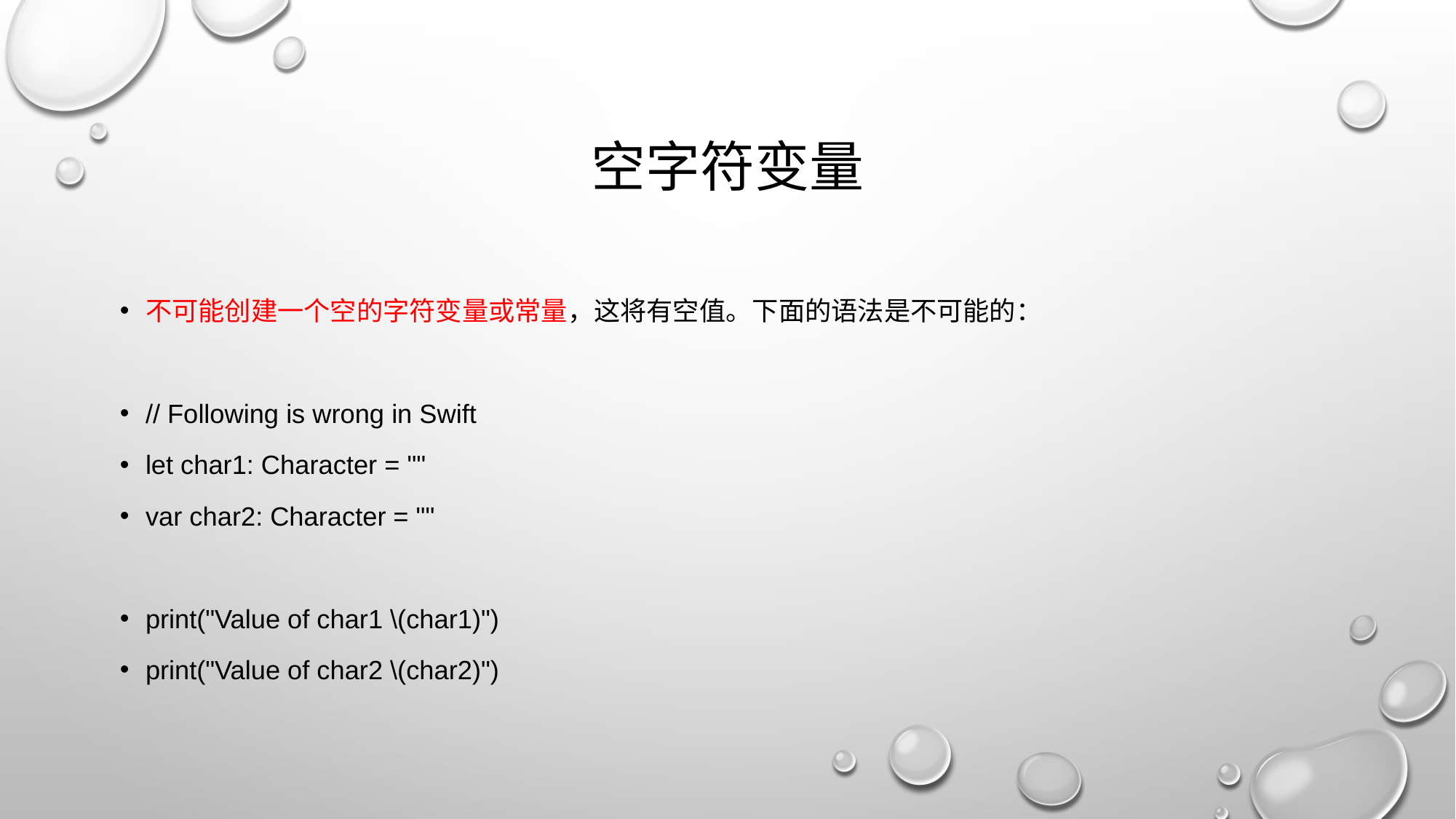

# 空字符变量
不可能创建一个空的字符变量或常量，这将有空值。下面的语法是不可能的：

// Following is wrong in Swift
let char1: Character = ""
var char2: Character = ""

print("Value of char1 \(char1)")
print("Value of char2 \(char2)")